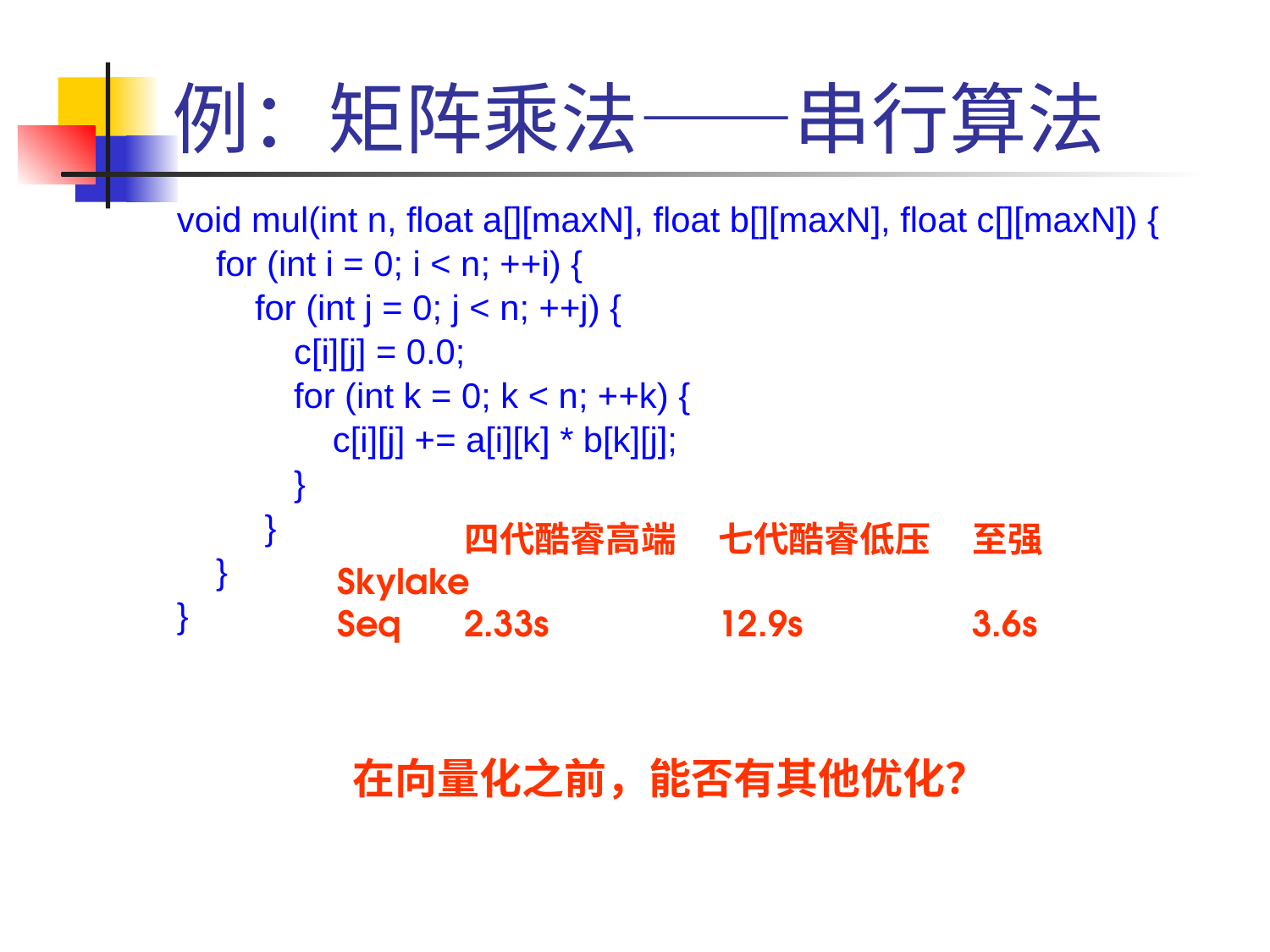

# 例：矩阵乘法——串行算法
void mul(int n, float a[][maxN], float b[][maxN], float c[][maxN]) {
    for (int i = 0; i < n; ++i) {
        for (int j = 0; j < n; ++j) {
            c[i][j] = 0.0;
            for (int k = 0; k < n; ++k) {
                c[i][j] += a[i][k] * b[k][j];
            }
         }
    }
}
	四代酷睿高端	七代酷睿低压	至强Skylake
Seq	2.33s		12.9s		3.6s
在向量化之前，能否有其他优化？